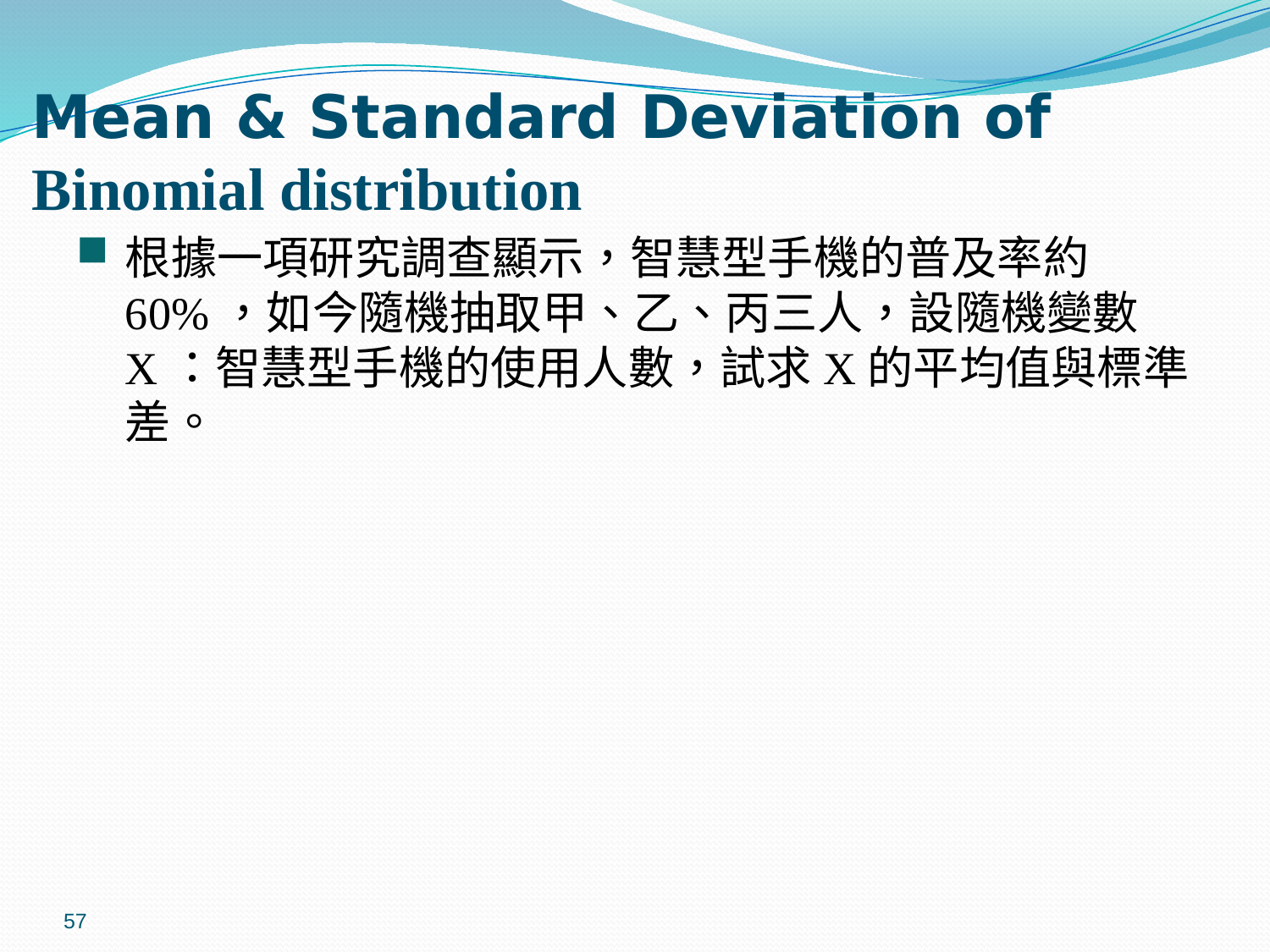

# Mean & Standard Deviation of Binomial distribution
根據一項研究調查顯示，智慧型手機的普及率約60%，如今隨機抽取甲、乙、丙三人，設隨機變數X：智慧型手機的使用人數，試求X的平均值與標準差。
57